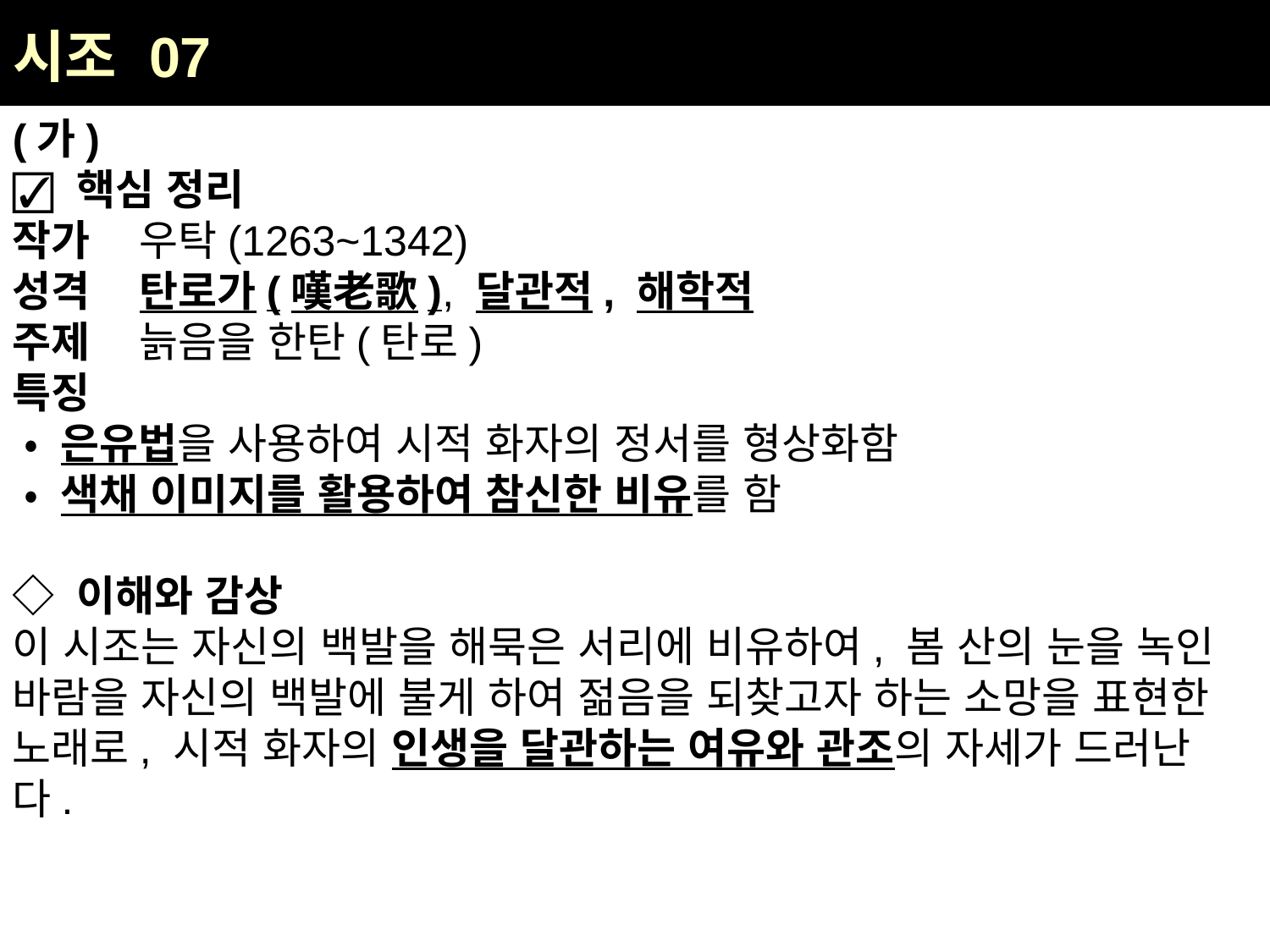

| 시조 07 |
| --- |
(가)
☑ 핵심 정리
작가	우탁(1263~1342)
성격	탄로가(嘆老歌), 달관적, 해학적
주제	늙음을 한탄(탄로)
특징
 • 은유법을 사용하여 시적 화자의 정서를 형상화함
 • 색채 이미지를 활용하여 참신한 비유를 함

◇ 이해와 감상
이 시조는 자신의 백발을 해묵은 서리에 비유하여, 봄 산의 눈을 녹인 바람을 자신의 백발에 불게 하여 젊음을 되찾고자 하는 소망을 표현한 노래로, 시적 화자의 인생을 달관하는 여유와 관조의 자세가 드러난다.